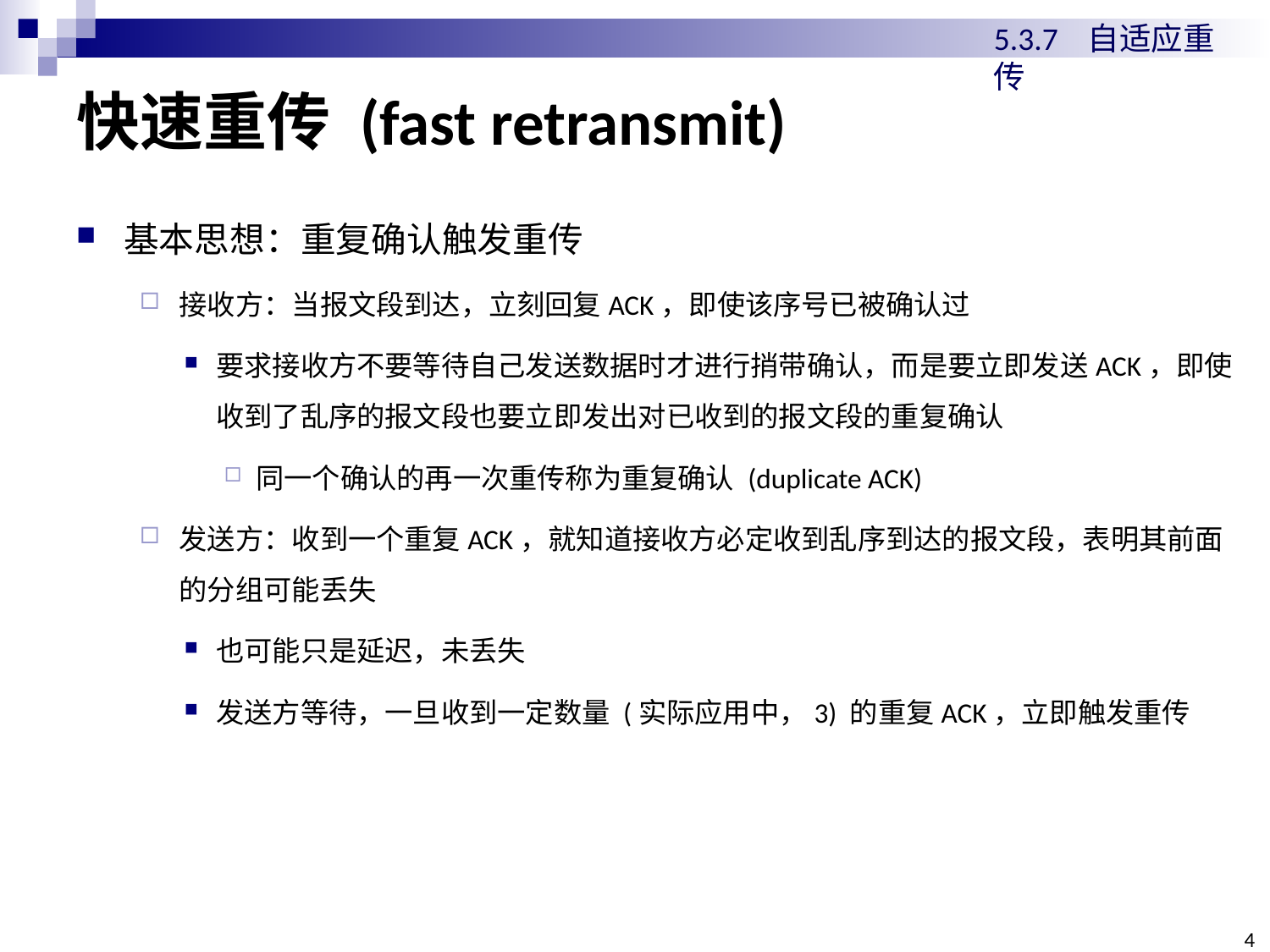

5.3.7   自适应重传
# 快速重传 (fast retransmit)
基本思想：重复确认触发重传
接收方：当报文段到达，立刻回复ACK，即使该序号已被确认过
要求接收方不要等待自己发送数据时才进行捎带确认，而是要立即发送ACK，即使收到了乱序的报文段也要立即发出对已收到的报文段的重复确认
同一个确认的再一次重传称为重复确认 (duplicate ACK)
发送方：收到一个重复ACK，就知道接收方必定收到乱序到达的报文段，表明其前面的分组可能丢失
也可能只是延迟，未丢失
发送方等待，一旦收到一定数量 (实际应用中，3) 的重复ACK，立即触发重传
4